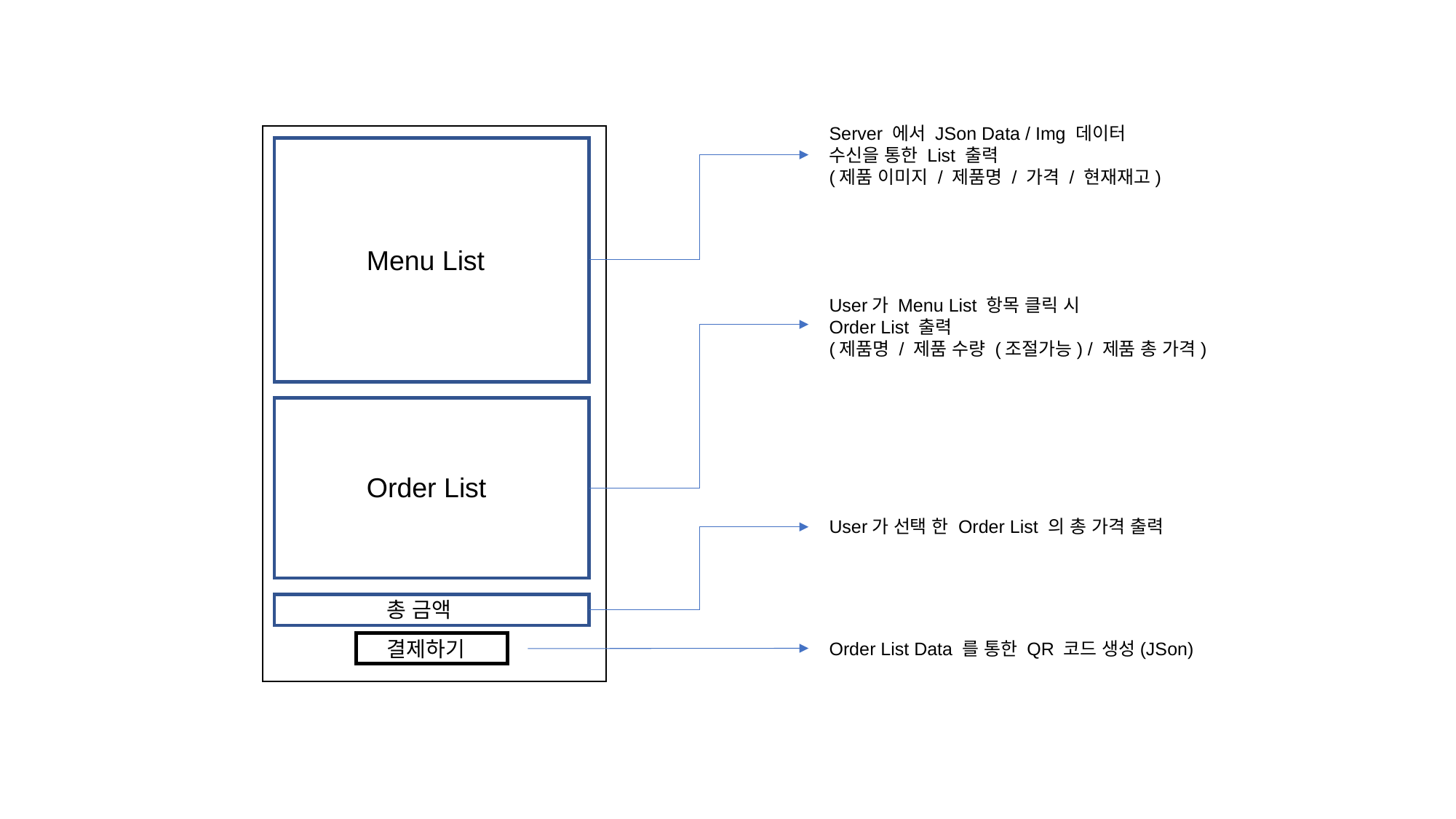

Server 에서 JSon Data / Img 데이터
수신을 통한 List 출력
(제품 이미지 / 제품명 / 가격 / 현재재고)

Menu List
User가 Menu List 항목 클릭 시
Order List 출력
(제품명 / 제품 수량 (조절가능) / 제품 총 가격)

Order List
User가 선택 한 Order List 의 총 가격 출력
총 금액

결제하기
Order List Data 를 통한 QR 코드 생성(JSon)